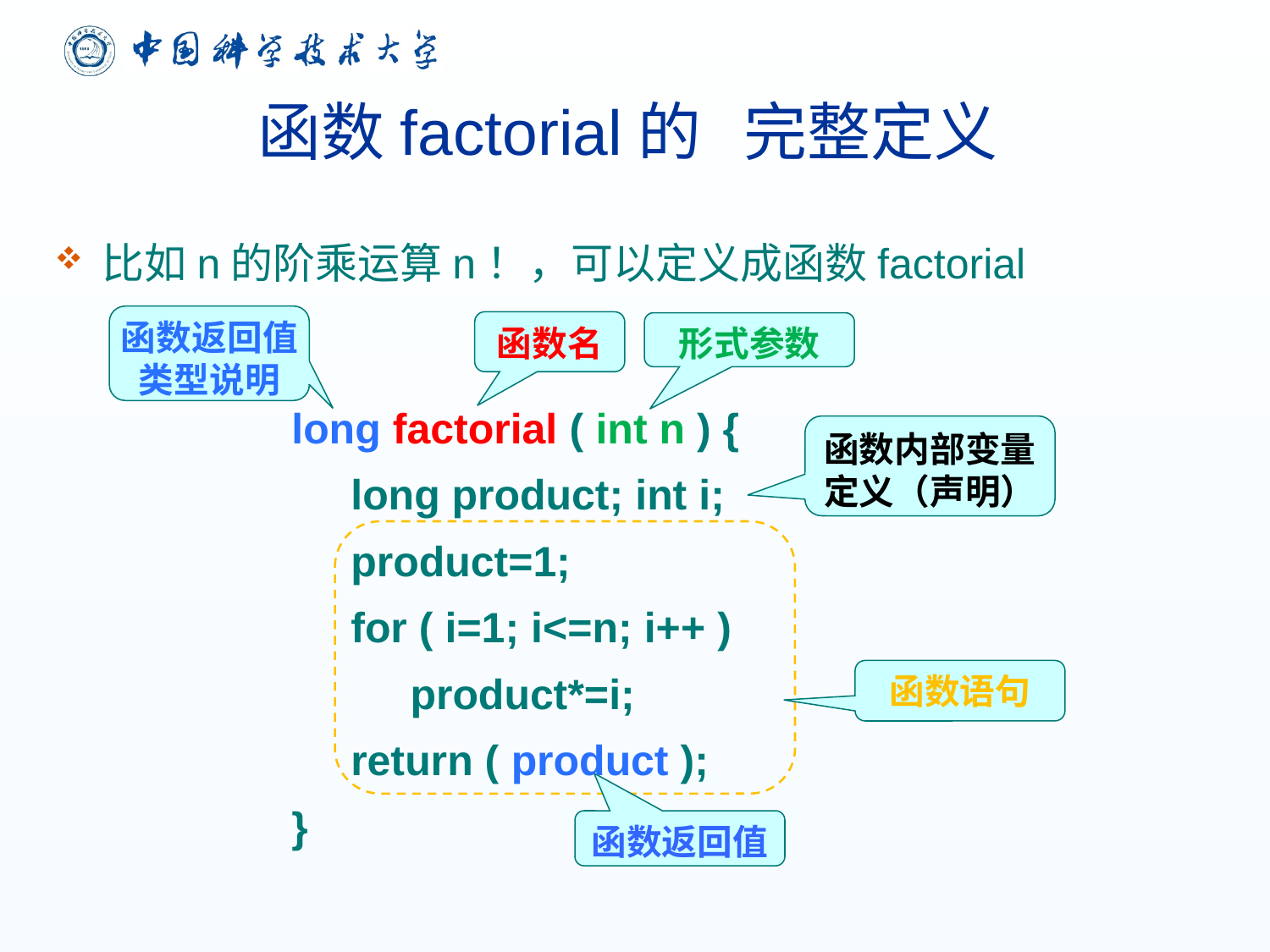

# 函数factorial的   完整定义
比如n的阶乘运算n！，可以定义成函数factorial

函数返回值
类型说明
函数名
形式参数
long factorial ( int n ) {
     long product; int i;
     product=1;
     for ( i=1; i<=n; i++ )
          product*=i;
     return ( product );
}
函数内部变量定义（声明）

函数语句
函数返回值